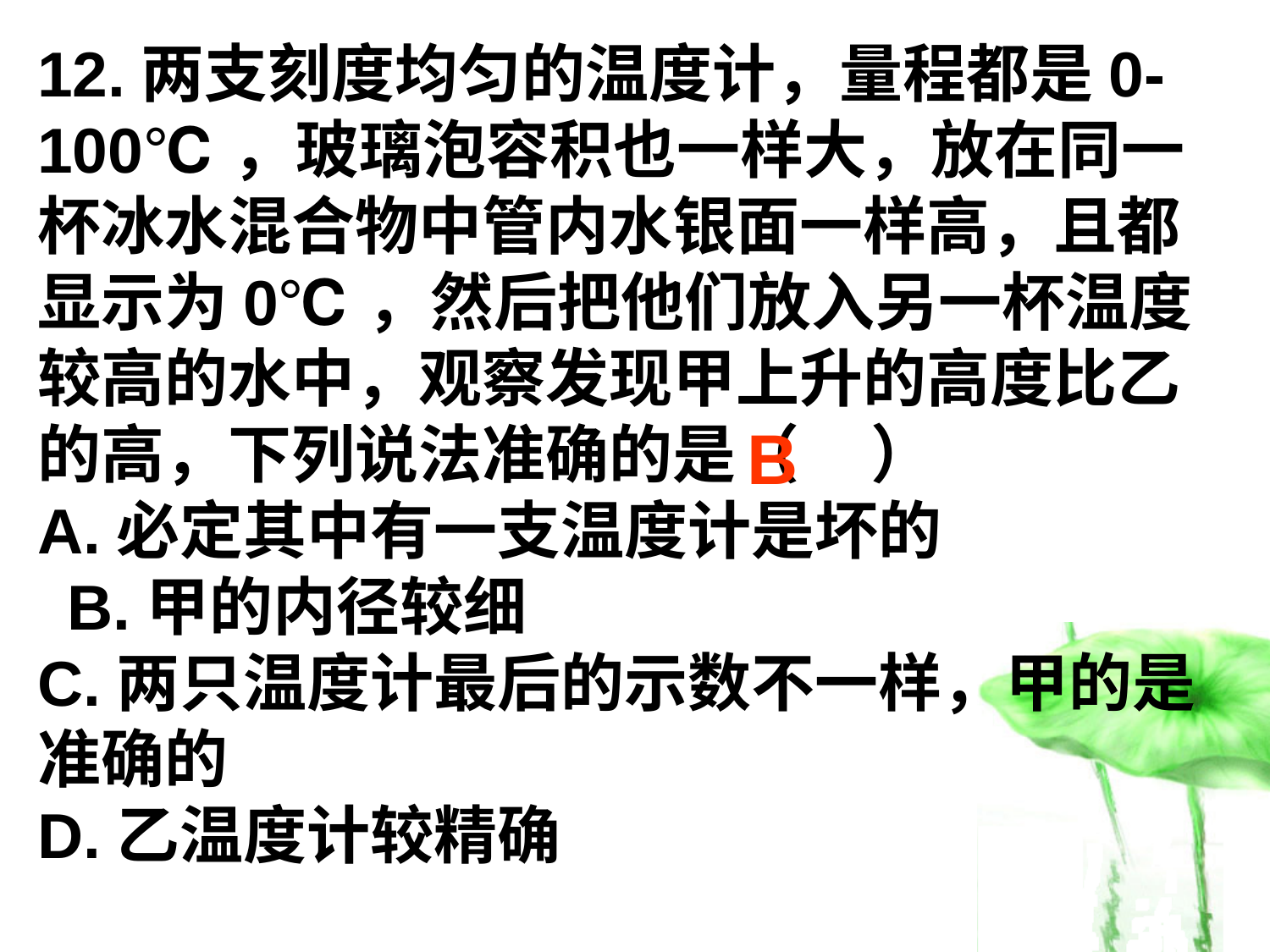

12.两支刻度均匀的温度计，量程都是0-100℃，玻璃泡容积也一样大，放在同一杯冰水混合物中管内水银面一样高，且都显示为0℃，然后把他们放入另一杯温度较高的水中，观察发现甲上升的高度比乙的高，下列说法准确的是（     ）
A.必定其中有一支温度计是坏的                     B.甲的内径较细
C.两只温度计最后的示数不一样，甲的是准确的
D.乙温度计较精确
B